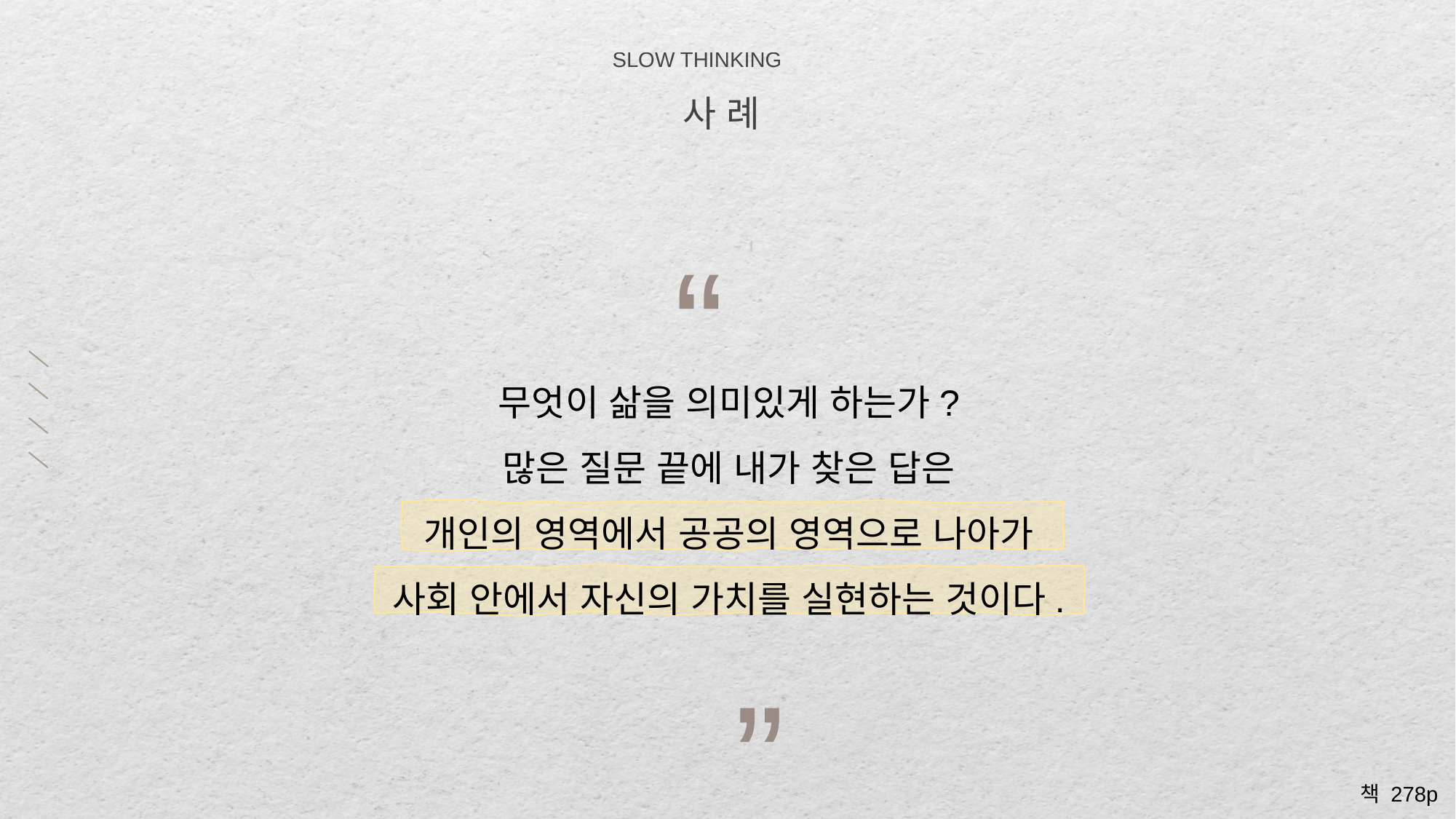

SLOW THINKING
사 례
“
무엇이 삶을 의미있게 하는가?
많은 질문 끝에 내가 찾은 답은
개인의 영역에서 공공의 영역으로 나아가
사회 안에서 자신의 가치를 실현하는 것이다.

”
책 278p